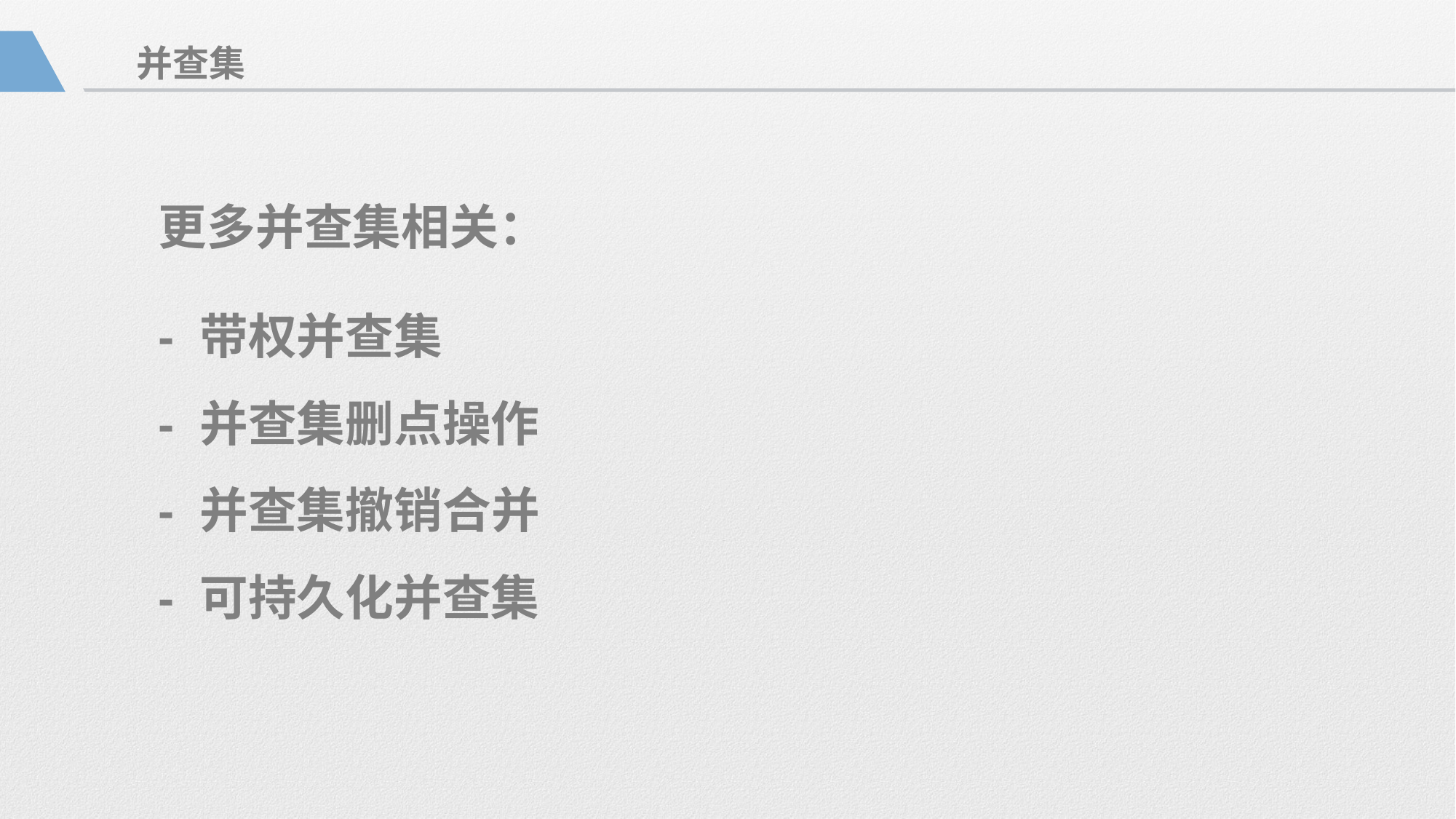

并查集
更多并查集相关：

- 带权并查集
- 并查集删点操作
- 并查集撤销合并
- 可持久化并查集